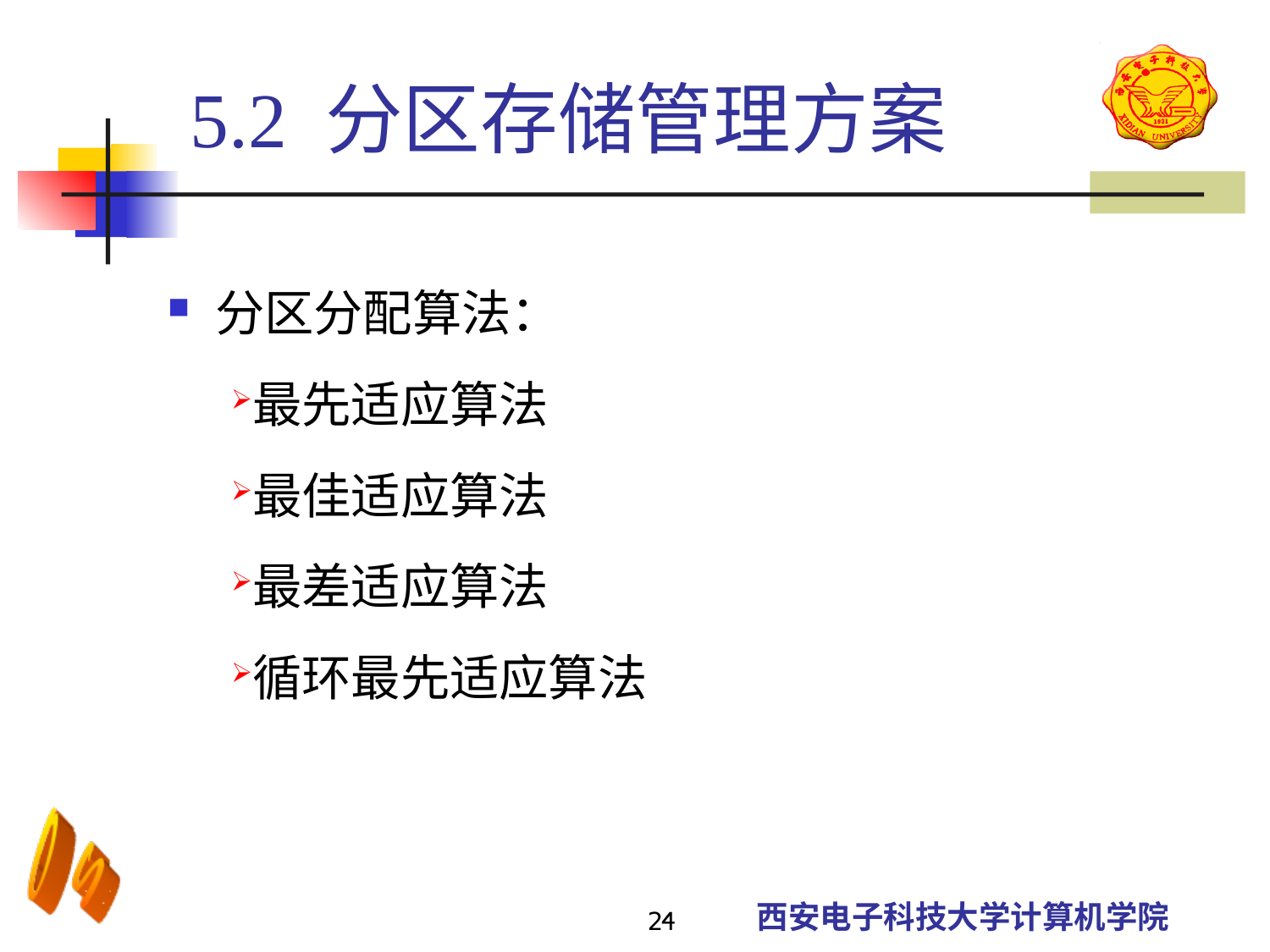

5.2 分区存储管理方案
分区分配算法：
最先适应算法
最佳适应算法
最差适应算法
循环最先适应算法
24